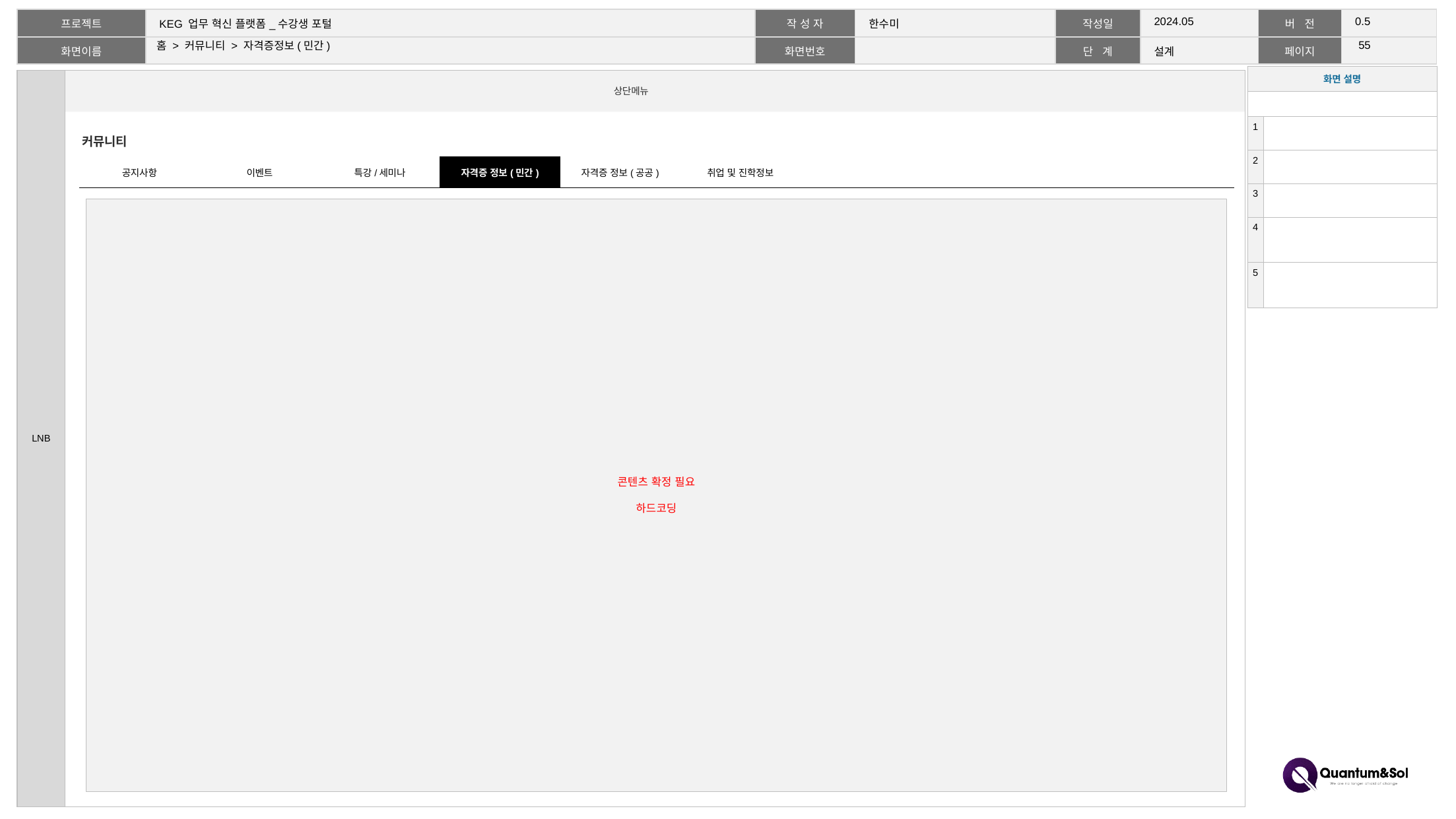

55

# 홈 > 커뮤니티 > 자격증정보(민간)
| 화면 설명 |  |
| --- | --- |
|  |  |
| 1 |  |
| 2 |  |
| 3 |  |
| 4 |  |
| 5 |  |
커뮤니티
| 공지사항 | 이벤트 | 특강/세미나 | 자격증 정보(민간) | 자격증 정보(공공) | 취업 및 진학정보 |  |  |  |  |
| --- | --- | --- | --- | --- | --- | --- | --- | --- | --- |
콘텐츠 확정 필요

하드코딩